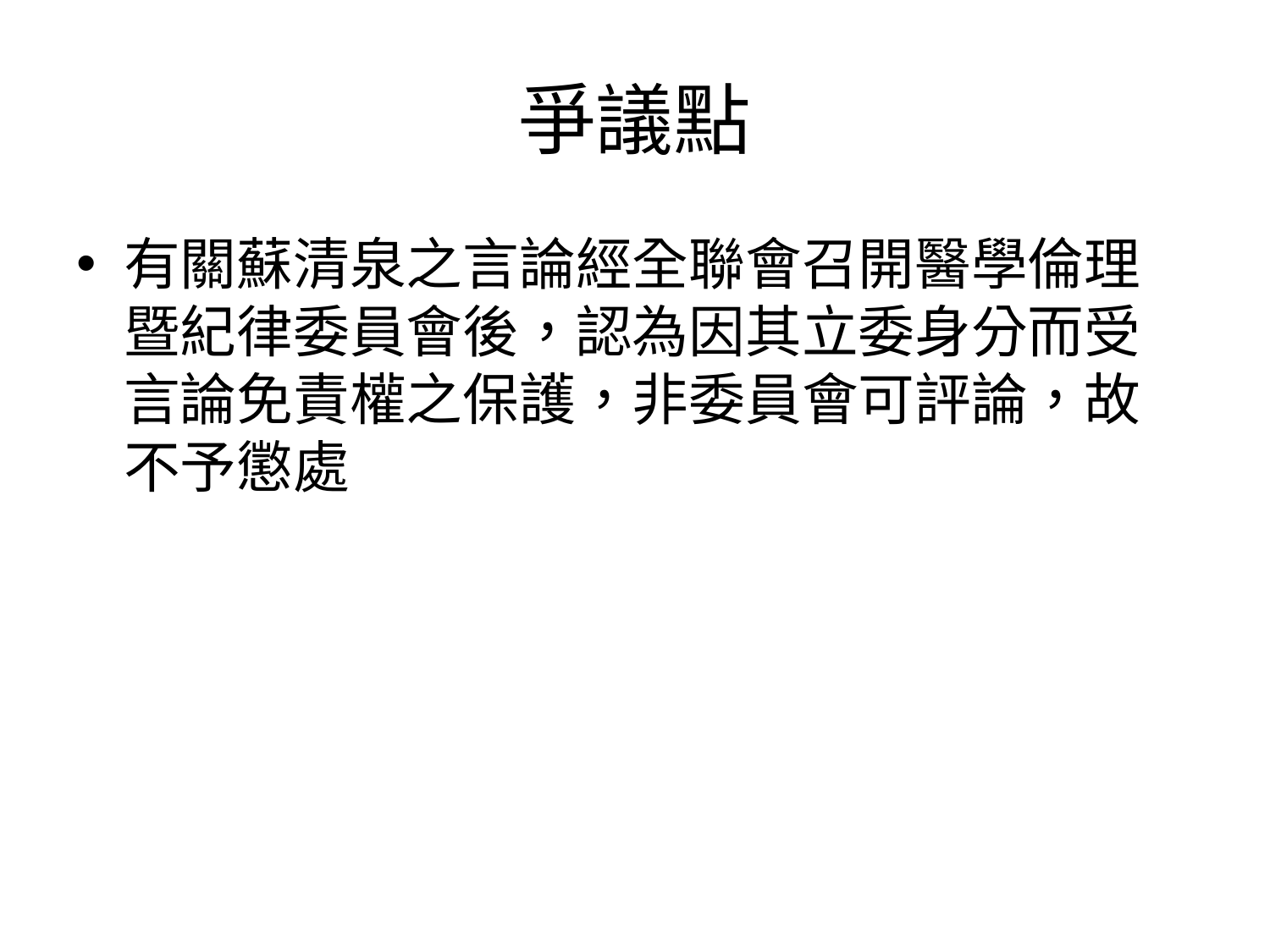

# 爭議點
有關蘇清泉之言論經全聯會召開醫學倫理暨紀律委員會後，認為因其立委身分而受言論免責權之保護，非委員會可評論，故不予懲處